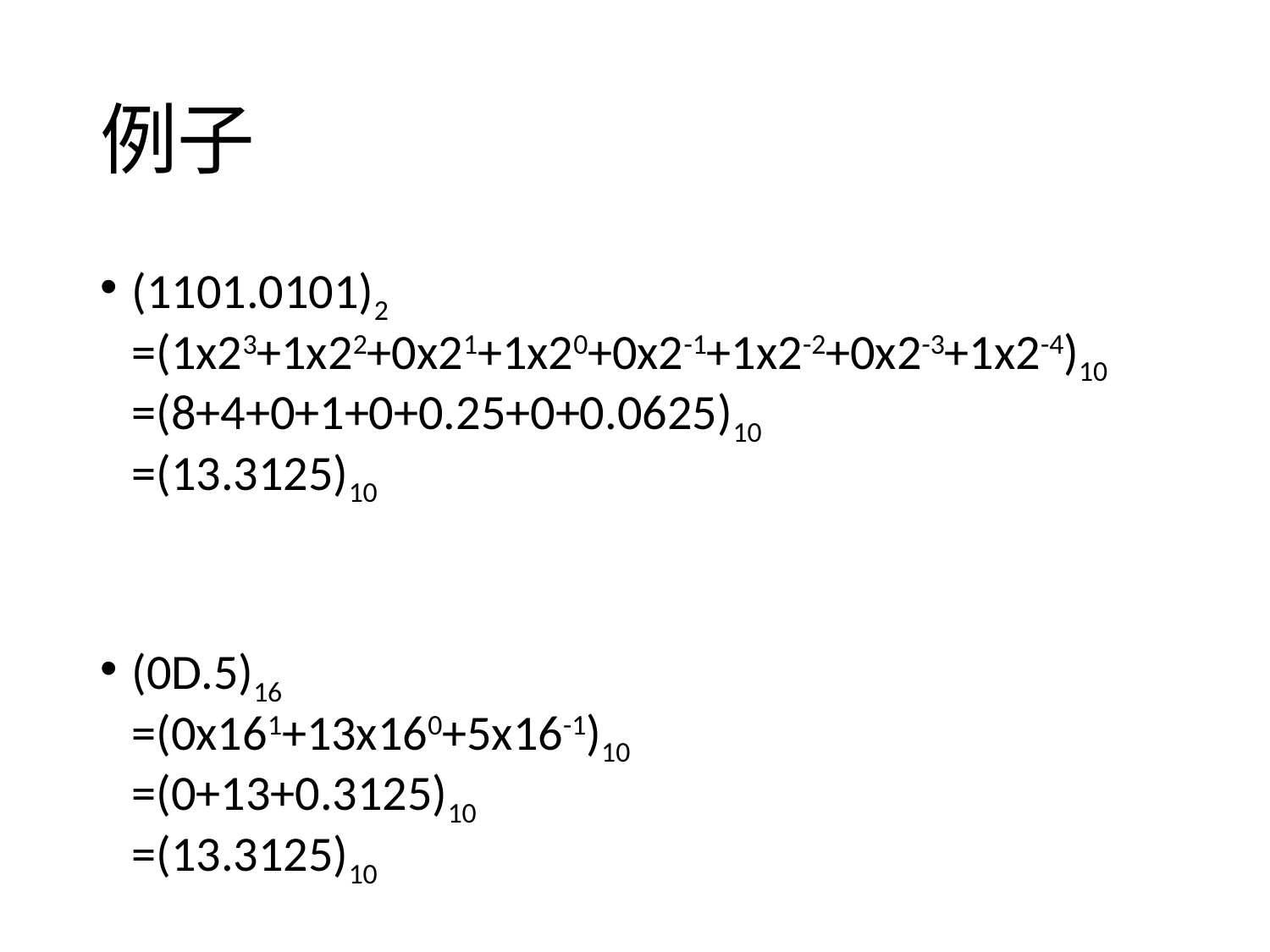

# 例子
(1101.0101)2
=(1x23+1x22+0x21+1x20+0x2-1+1x2-2+0x2-3+1x2-4)10
=(8+4+0+1+0+0.25+0+0.0625)10
=(13.3125)10
(0D.5)16
=(0x161+13x160+5x16-1)10
=(0+13+0.3125)10
=(13.3125)10